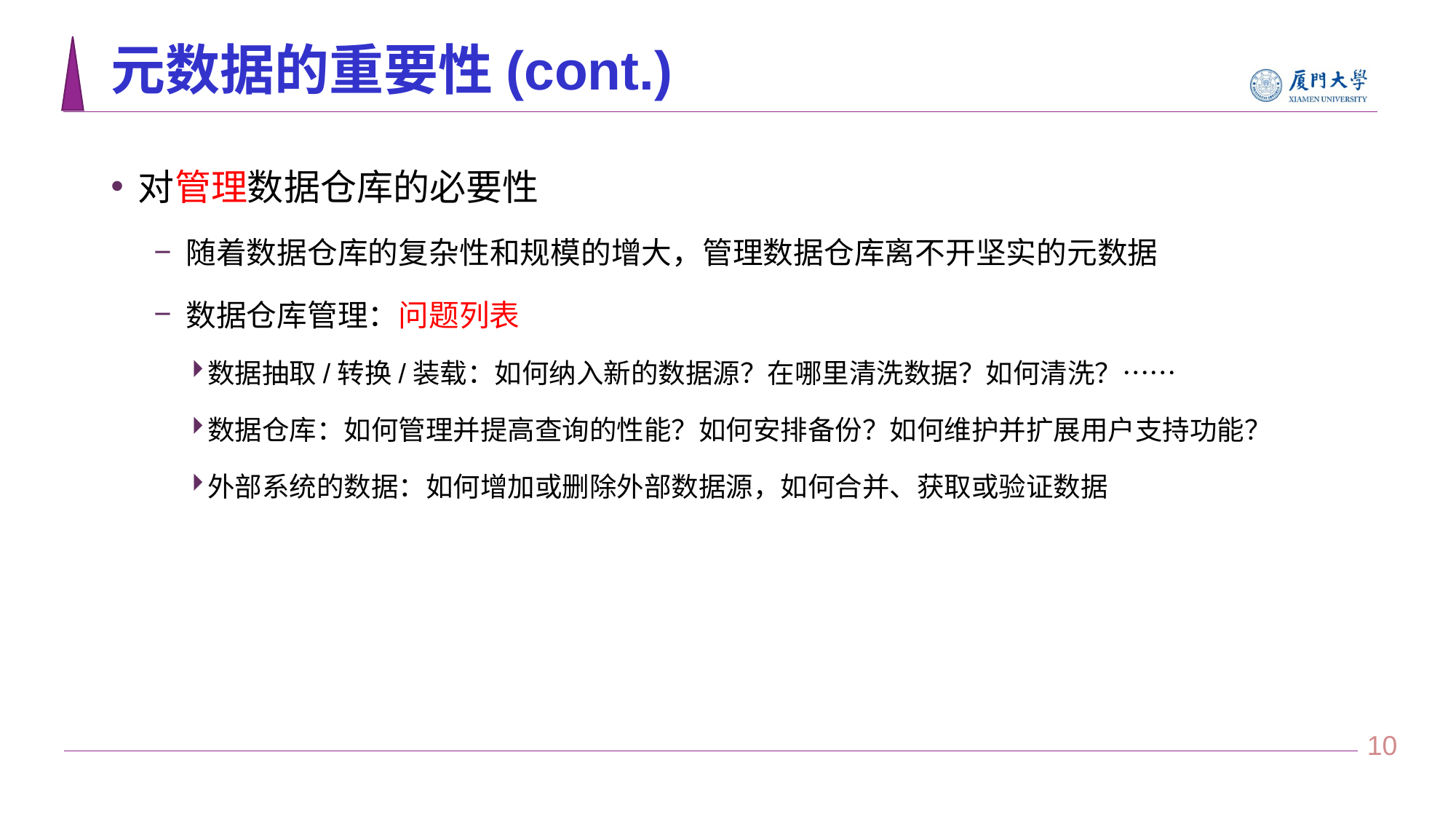

# 元数据的重要性(cont.)
对管理数据仓库的必要性
随着数据仓库的复杂性和规模的增大，管理数据仓库离不开坚实的元数据
数据仓库管理：问题列表
数据抽取/转换/装载：如何纳入新的数据源？在哪里清洗数据？如何清洗？……
数据仓库：如何管理并提高查询的性能？如何安排备份？如何维护并扩展用户支持功能？
外部系统的数据：如何增加或删除外部数据源，如何合并、获取或验证数据

10